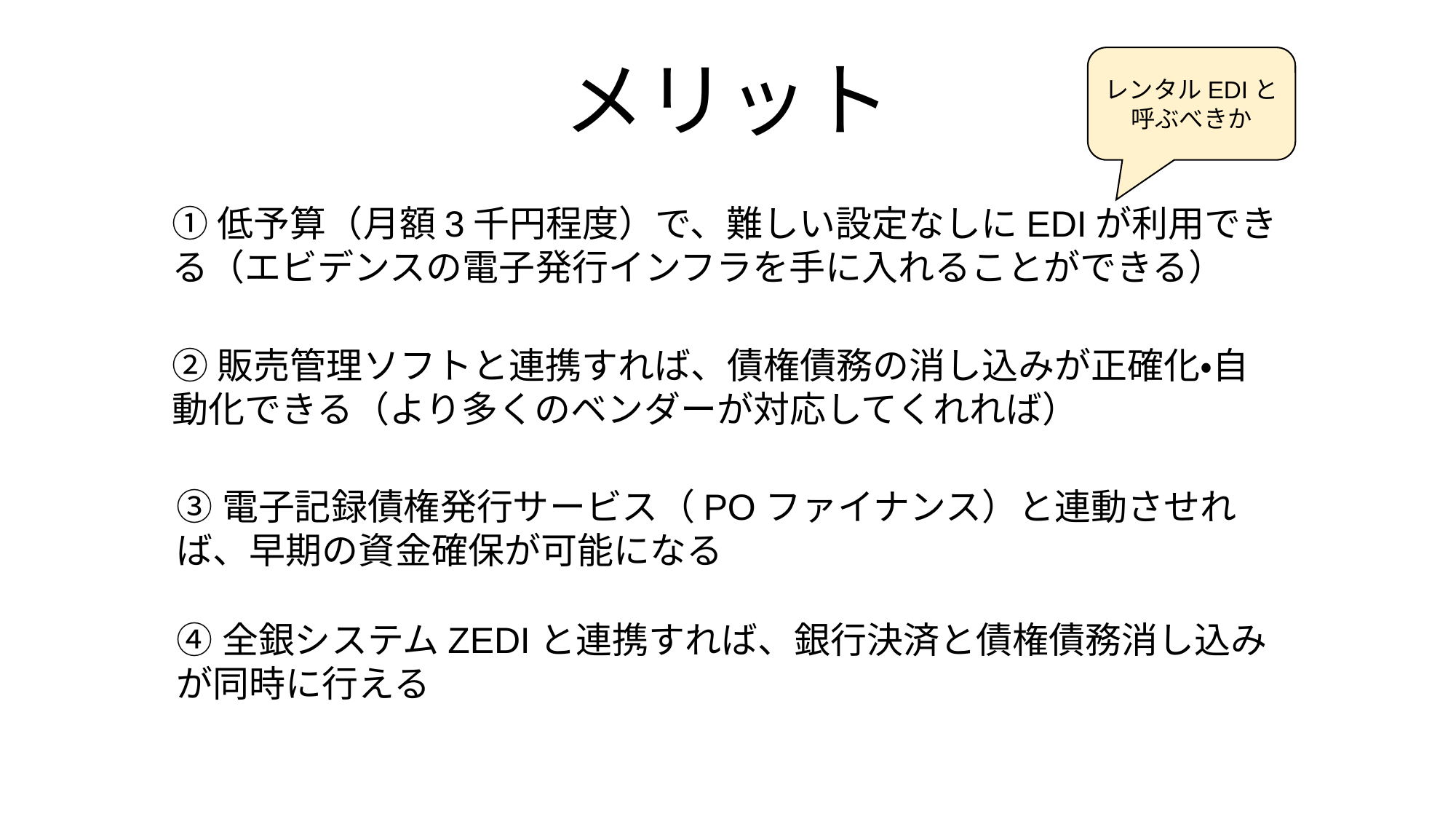

メリット
レンタルEDIと呼ぶべきか
①低予算（月額3千円程度）で、難しい設定なしにEDIが利用できる（エビデンスの電子発行インフラを手に入れることができる）
②販売管理ソフトと連携すれば、債権債務の消し込みが正確化・自動化できる（より多くのベンダーが対応してくれれば）
③電子記録債権発行サービス（POファイナンス）と連動させれば、早期の資金確保が可能になる
④全銀システムZEDIと連携すれば、銀行決済と債権債務消し込みが同時に行える